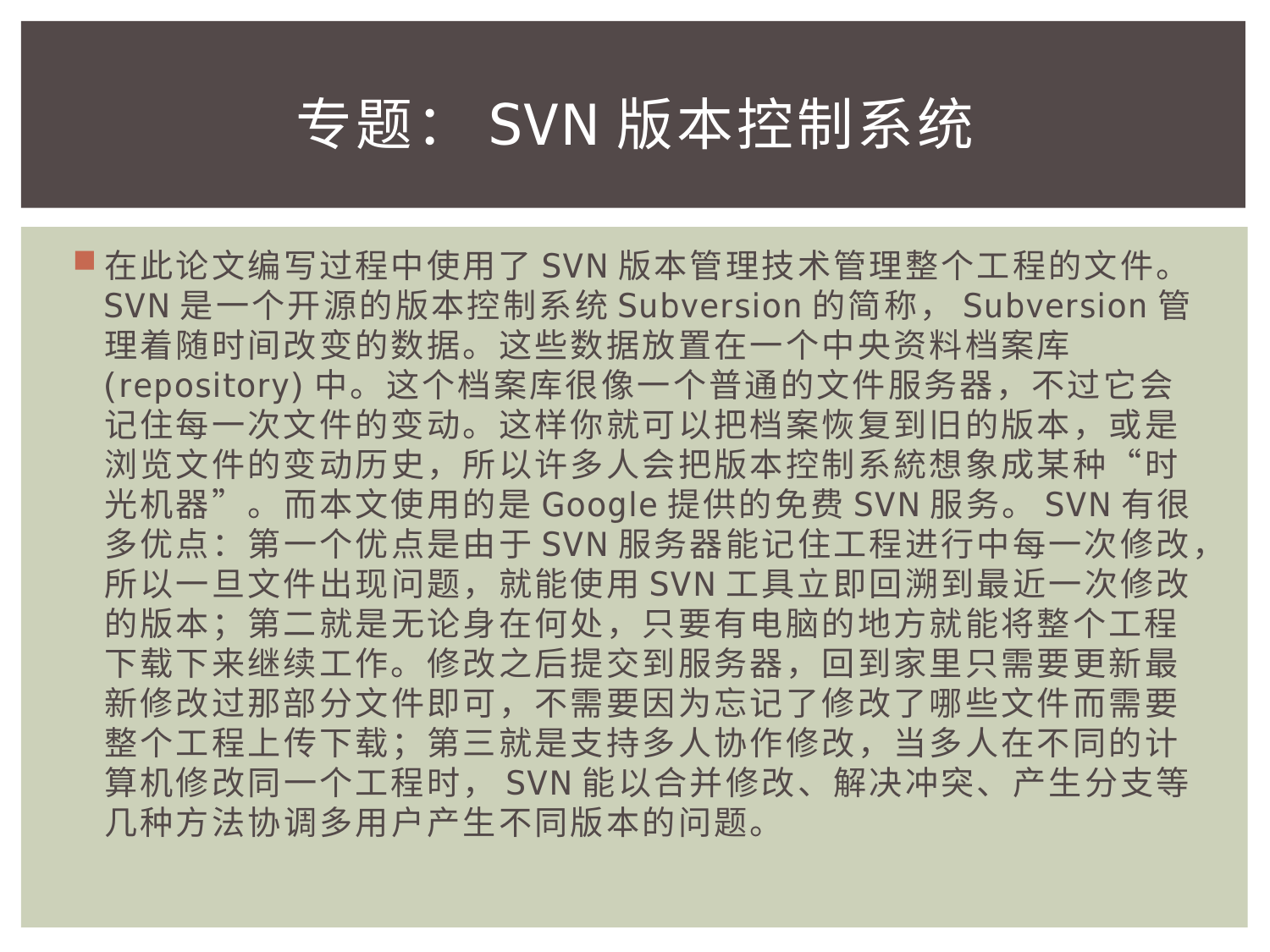

# 专题：SVN版本控制系统
在此论文编写过程中使用了SVN版本管理技术管理整个工程的文件。SVN是一个开源的版本控制系统Subversion的简称，Subversion管理着随时间改变的数据。这些数据放置在一个中央资料档案库(repository)中。这个档案库很像一个普通的文件服务器，不过它会记住每一次文件的变动。这样你就可以把档案恢复到旧的版本，或是浏览文件的变动历史，所以许多人会把版本控制系統想象成某种“时光机器”。而本文使用的是Google提供的免费SVN服务。SVN有很多优点：第一个优点是由于SVN服务器能记住工程进行中每一次修改，所以一旦文件出现问题，就能使用SVN工具立即回溯到最近一次修改的版本；第二就是无论身在何处，只要有电脑的地方就能将整个工程下载下来继续工作。修改之后提交到服务器，回到家里只需要更新最新修改过那部分文件即可，不需要因为忘记了修改了哪些文件而需要整个工程上传下载；第三就是支持多人协作修改，当多人在不同的计算机修改同一个工程时，SVN能以合并修改、解决冲突、产生分支等几种方法协调多用户产生不同版本的问题。